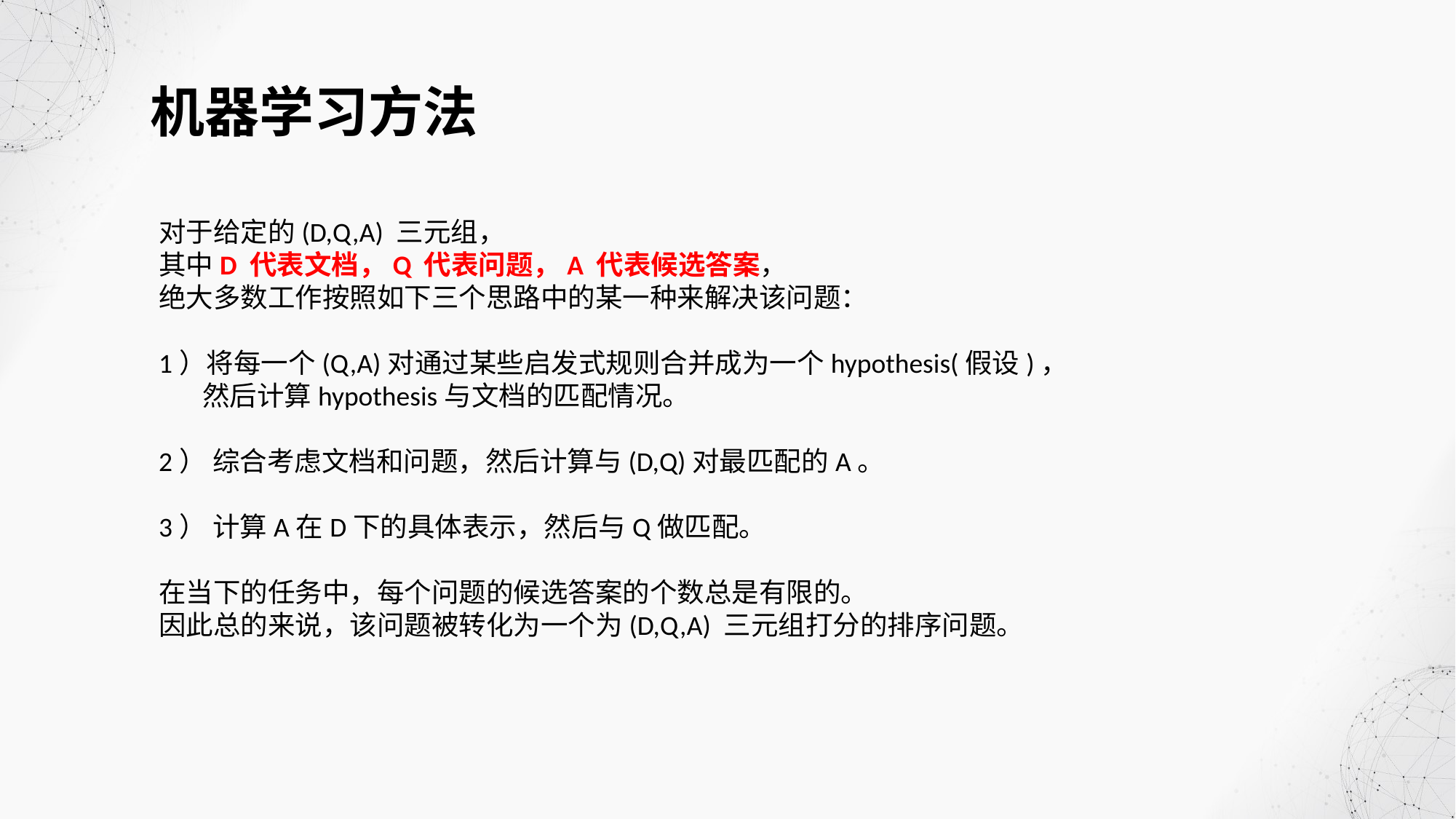

机器学习方法
对于给定的(D,Q,A) 三元组，
其中D 代表文档，Q 代表问题，A 代表候选答案，
绝大多数工作按照如下三个思路中的某一种来解决该问题：

1）将每一个(Q,A)对通过某些启发式规则合并成为一个hypothesis(假设)，
      然后计算hypothesis与文档的匹配情况。

2） 综合考虑文档和问题，然后计算与(D,Q)对最匹配的A。

3） 计算A在D下的具体表示，然后与Q做匹配。

在当下的任务中，每个问题的候选答案的个数总是有限的。
因此总的来说，该问题被转化为一个为(D,Q,A) 三元组打分的排序问题。